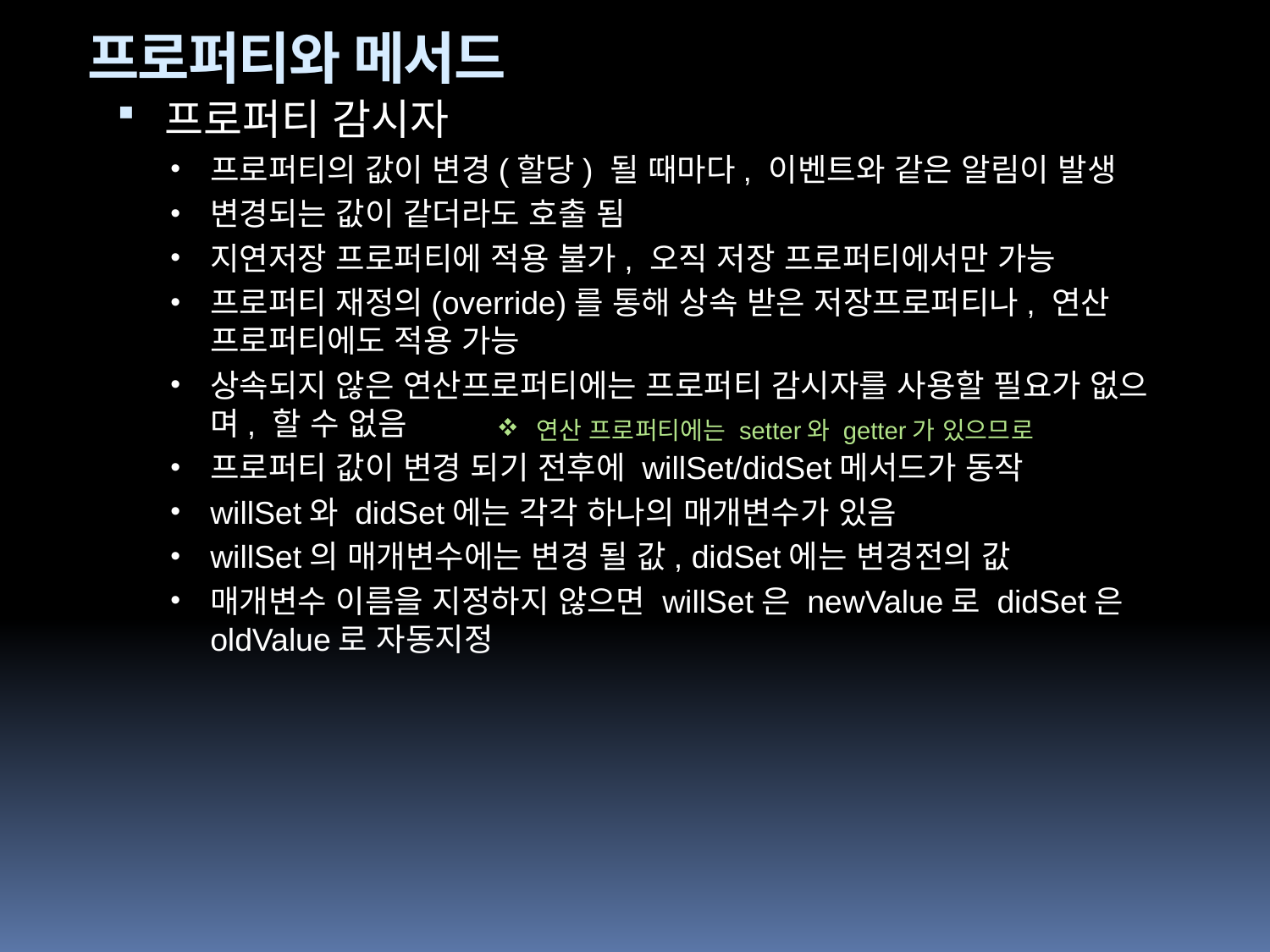

프로퍼티와 메서드
프로퍼티 감시자
프로퍼티의 값이 변경(할당) 될 때마다, 이벤트와 같은 알림이 발생
변경되는 값이 같더라도 호출 됨
지연저장 프로퍼티에 적용 불가, 오직 저장 프로퍼티에서만 가능
프로퍼티 재정의(override)를 통해 상속 받은 저장프로퍼티나, 연산 프로퍼티에도 적용 가능
상속되지 않은 연산프로퍼티에는 프로퍼티 감시자를 사용할 필요가 없으며, 할 수 없음
프로퍼티 값이 변경 되기 전후에 willSet/didSet메서드가 동작
willSet와 didSet에는 각각 하나의 매개변수가 있음
willSet의 매개변수에는 변경 될 값, didSet에는 변경전의 값
매개변수 이름을 지정하지 않으면 willSet은 newValue로 didSet은 oldValue로 자동지정
연산 프로퍼티에는 setter와 getter가 있으므로